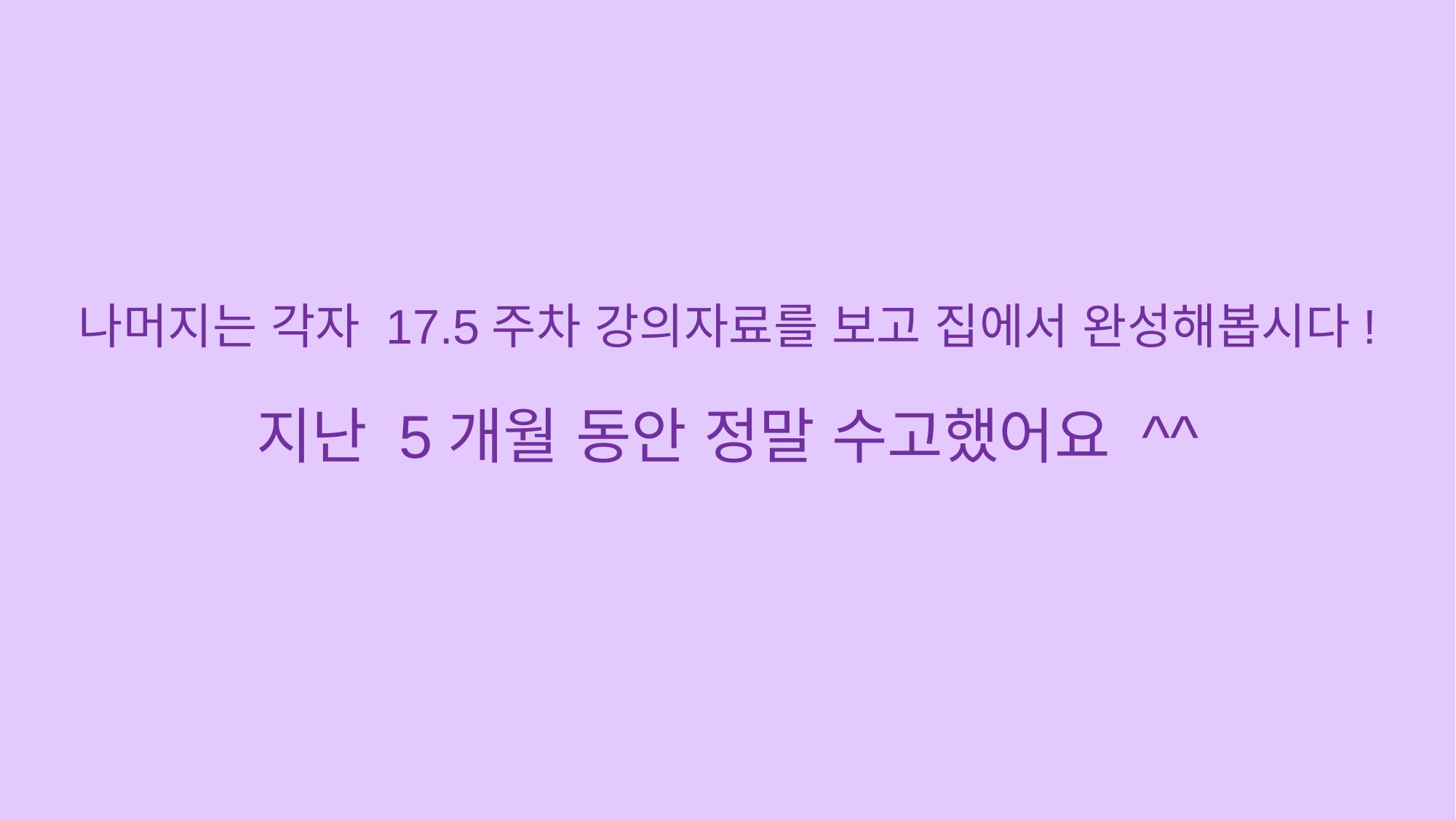

나머지는 각자 17.5주차 강의자료를 보고 집에서 완성해봅시다!

지난 5개월 동안 정말 수고했어요 ^^